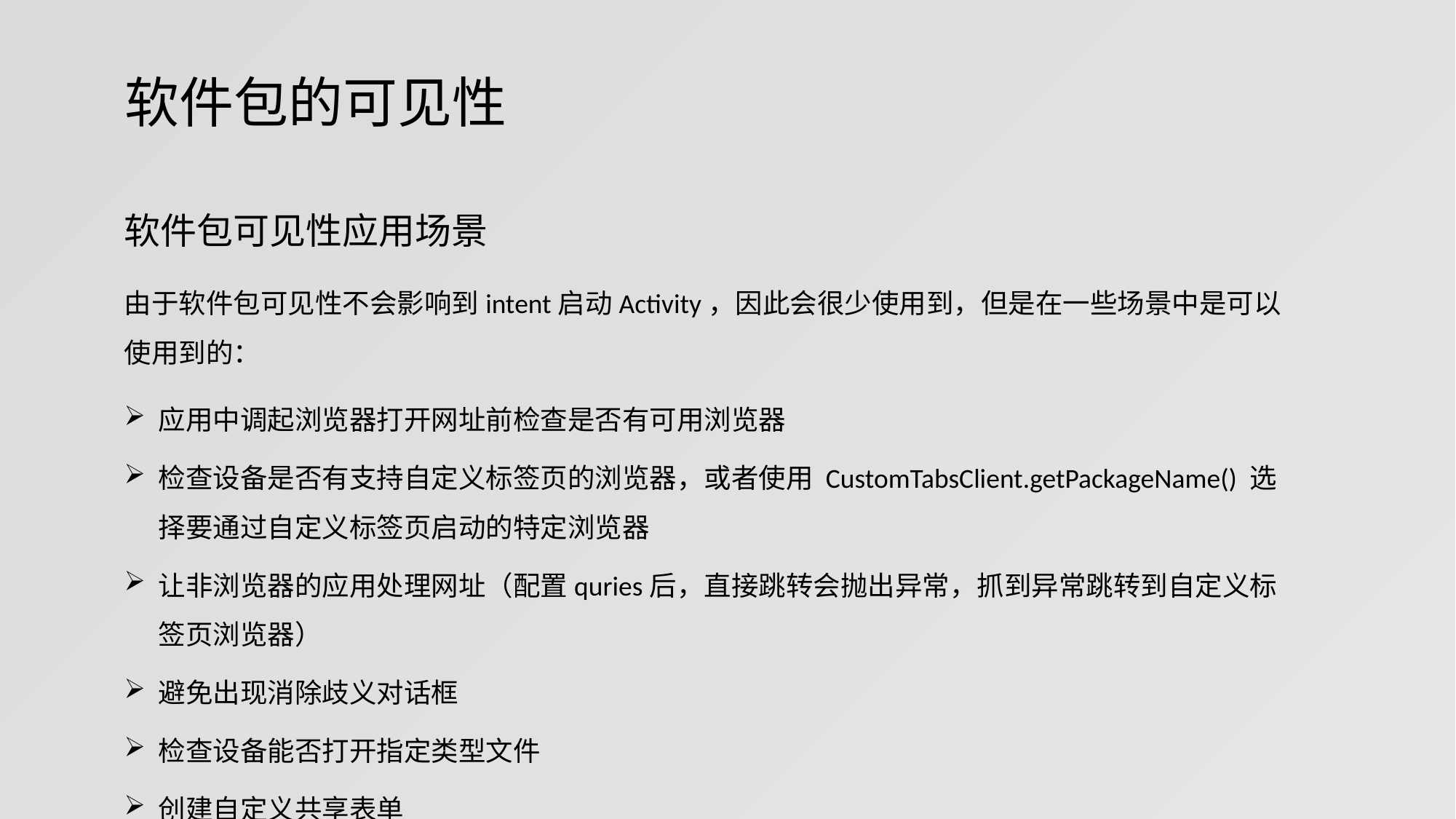

# 软件包的可见性
软件包可见性应用场景
由于软件包可见性不会影响到intent启动Activity，因此会很少使用到，但是在一些场景中是可以使用到的：
应用中调起浏览器打开网址前检查是否有可用浏览器
检查设备是否有支持自定义标签页的浏览器，或者使用 CustomTabsClient.getPackageName() 选择要通过自定义标签页启动的特定浏览器
让非浏览器的应用处理网址（配置quries后，直接跳转会抛出异常，抓到异常跳转到自定义标签页浏览器）
避免出现消除歧义对话框
检查设备能否打开指定类型文件
创建自定义共享表单
显示自定义文字选择操作